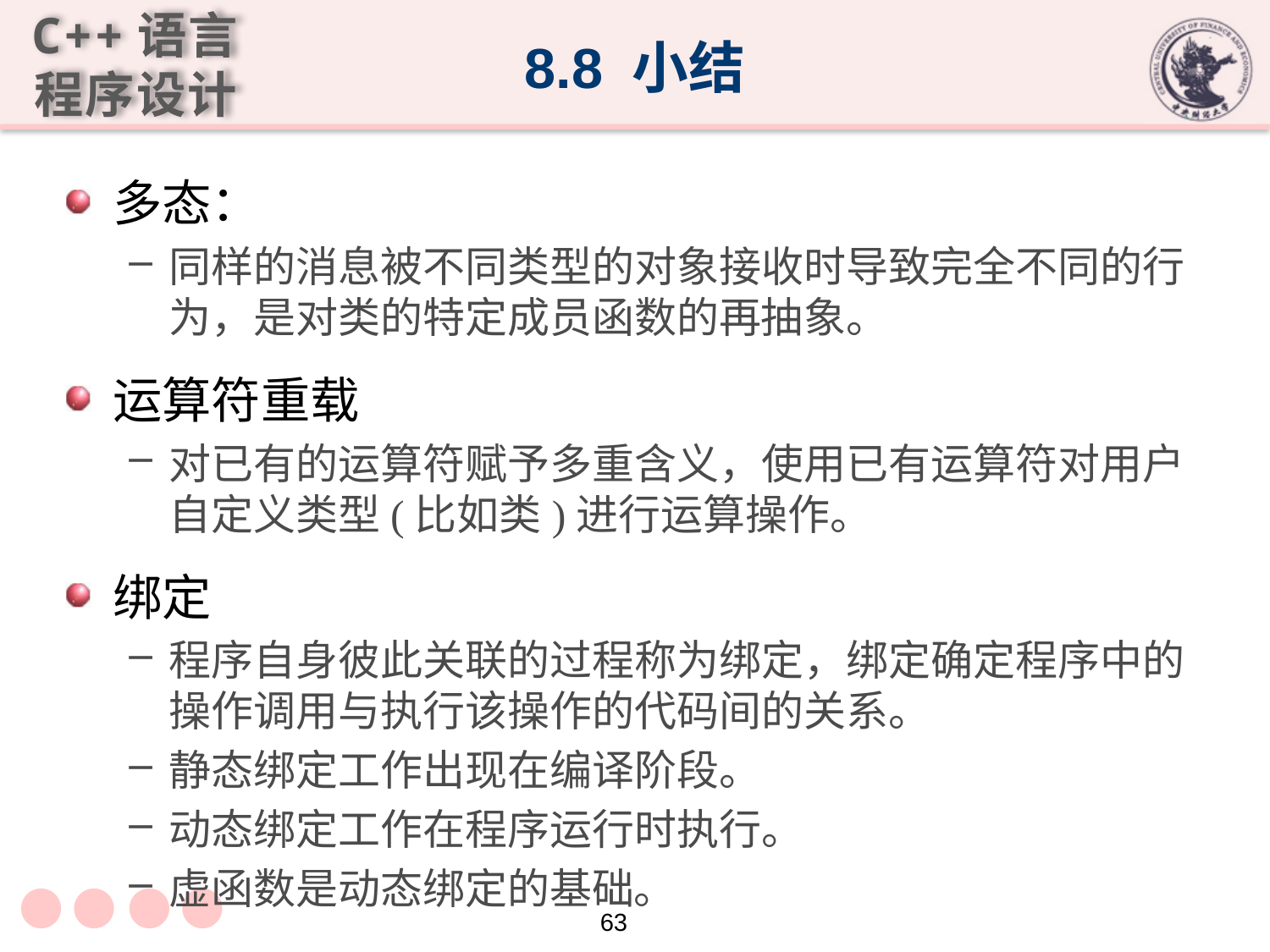

# 8.8 小结
多态：
同样的消息被不同类型的对象接收时导致完全不同的行为，是对类的特定成员函数的再抽象。
运算符重载
对已有的运算符赋予多重含义，使用已有运算符对用户自定义类型(比如类)进行运算操作。
绑定
程序自身彼此关联的过程称为绑定，绑定确定程序中的操作调用与执行该操作的代码间的关系。
静态绑定工作出现在编译阶段。
动态绑定工作在程序运行时执行。
虚函数是动态绑定的基础。

63